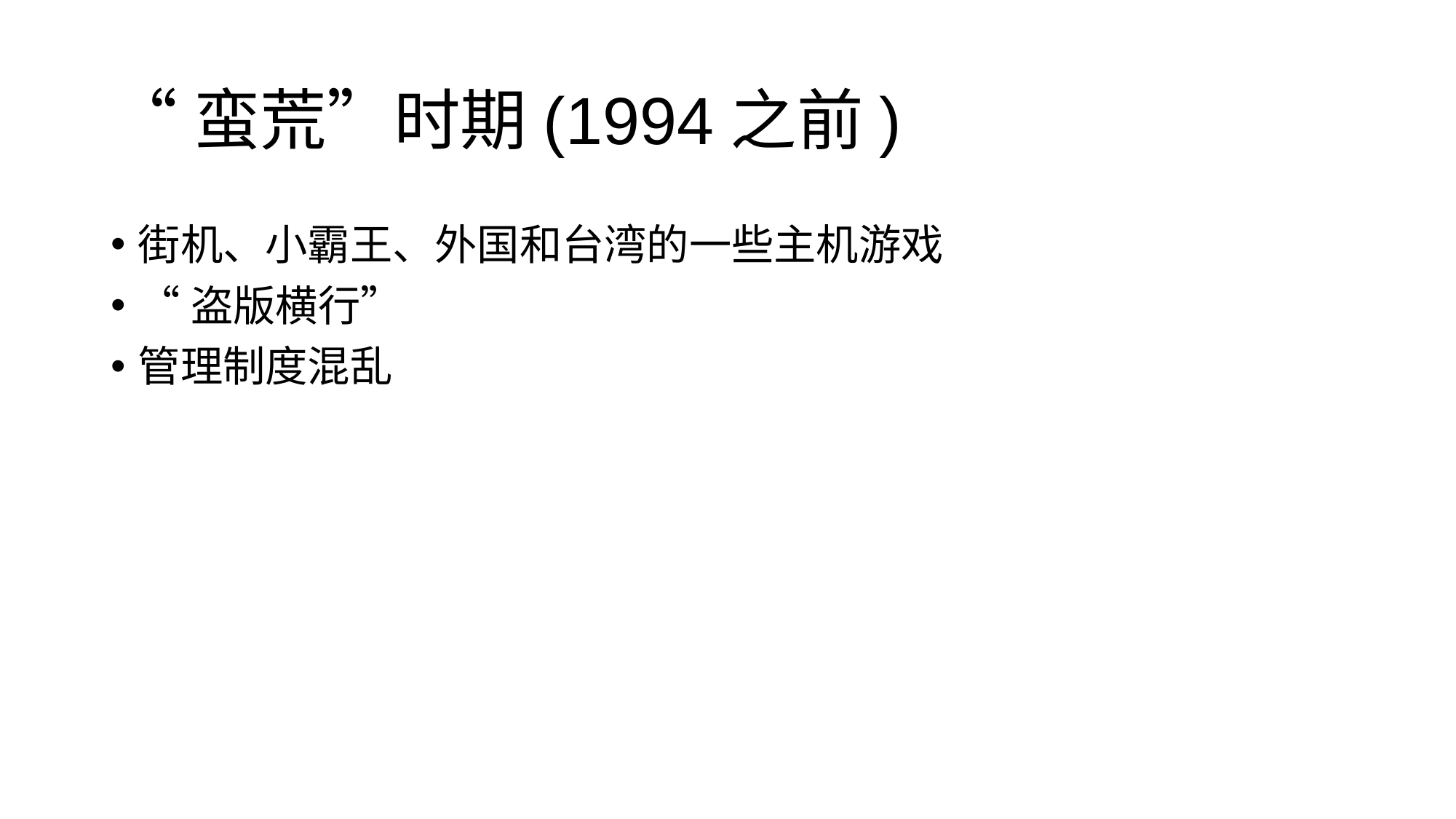

# “蛮荒”时期(1994之前)
街机、小霸王、外国和台湾的一些主机游戏
“盗版横行”
管理制度混乱